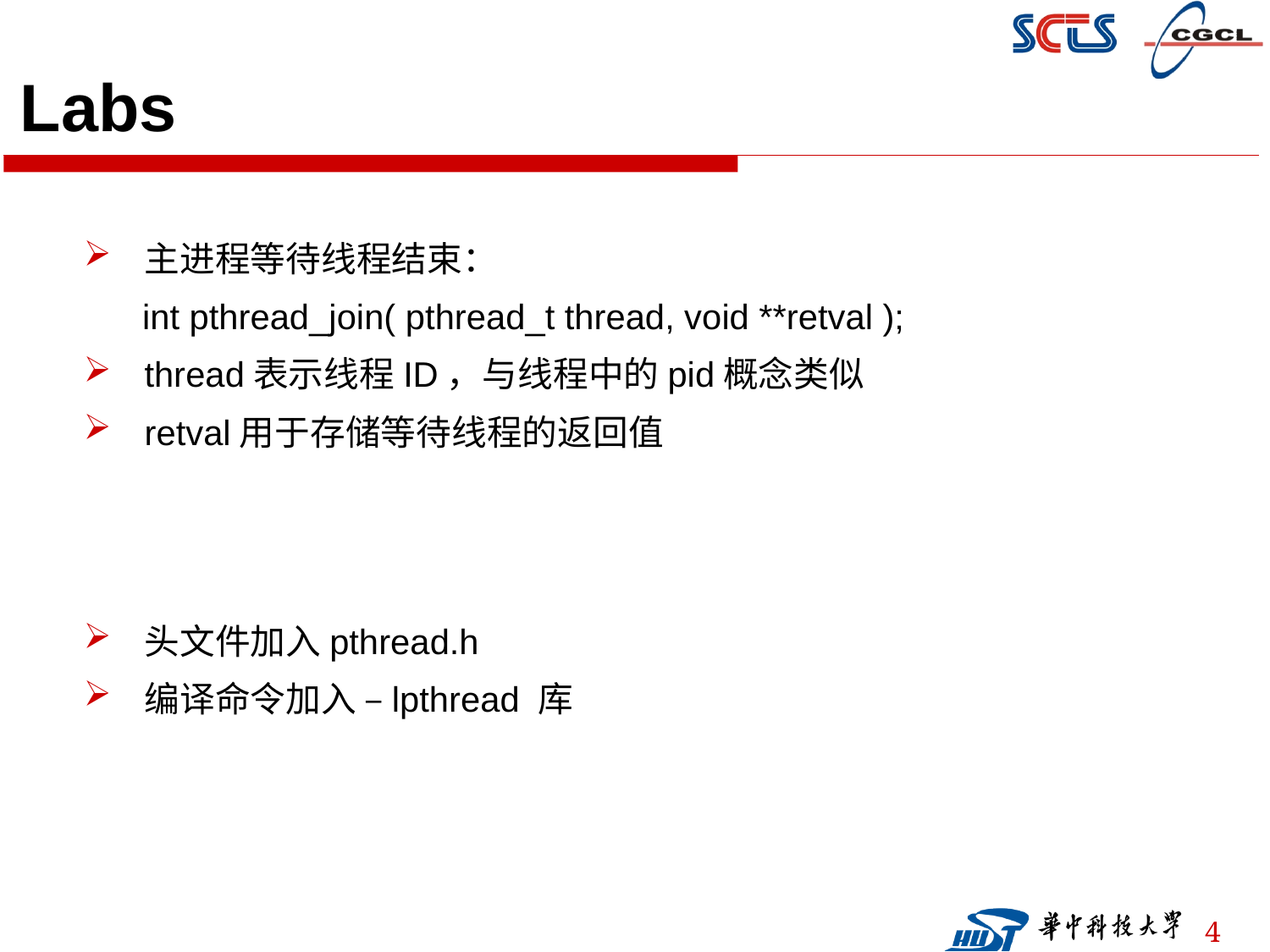

# Labs

主进程等待线程结束：
      int pthread_join( pthread_t thread, void **retval );
thread表示线程ID，与线程中的pid概念类似
retval用于存储等待线程的返回值

头文件加入pthread.h
编译命令加入 –lpthread 库